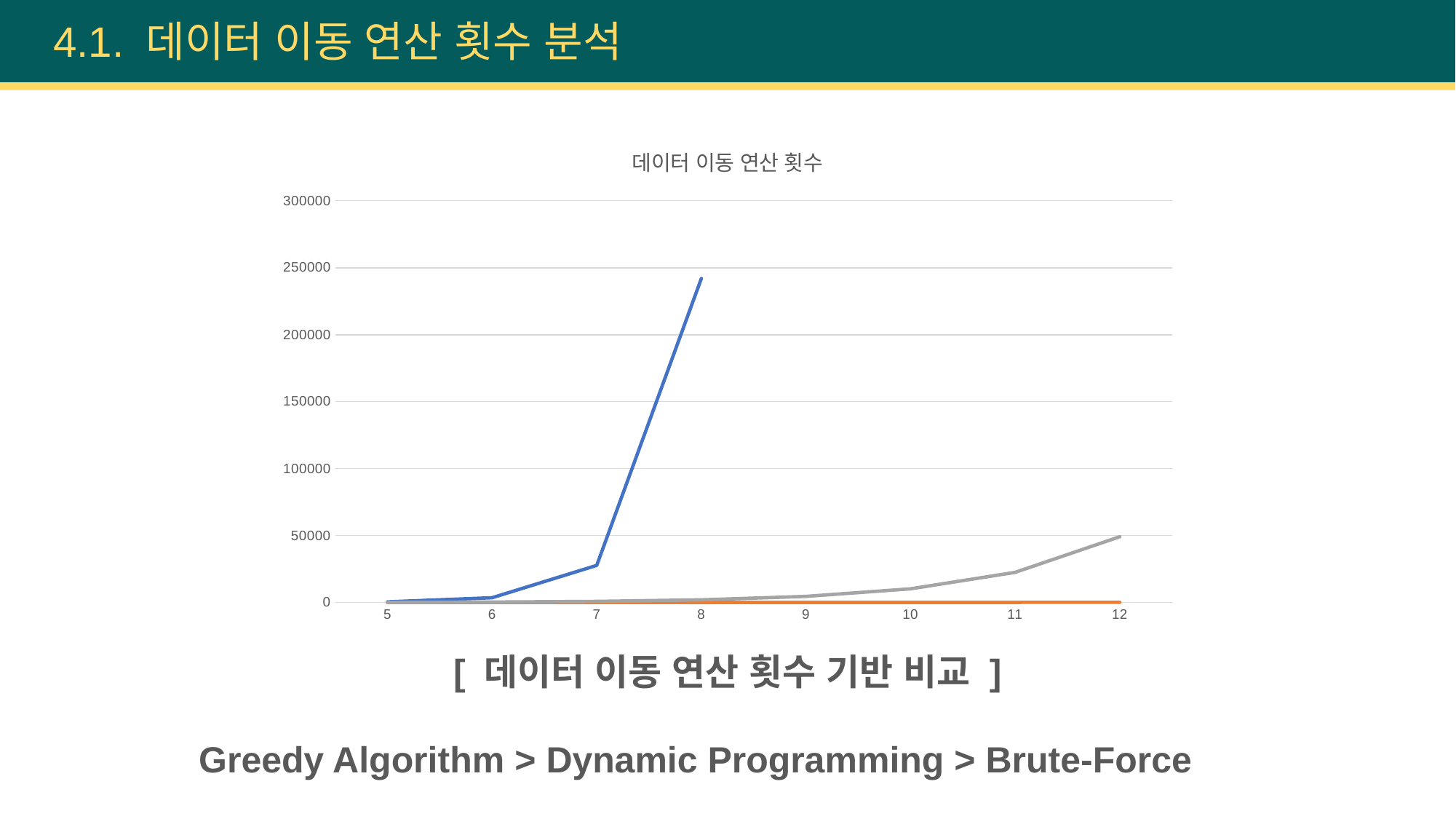

4.1. 데이터 이동 연산 횟수 분석

[unsupported chart]

[ 데이터 이동 연산 횟수 기반 비교 ]

Greedy Algorithm > Dynamic Programming > Brute-Force